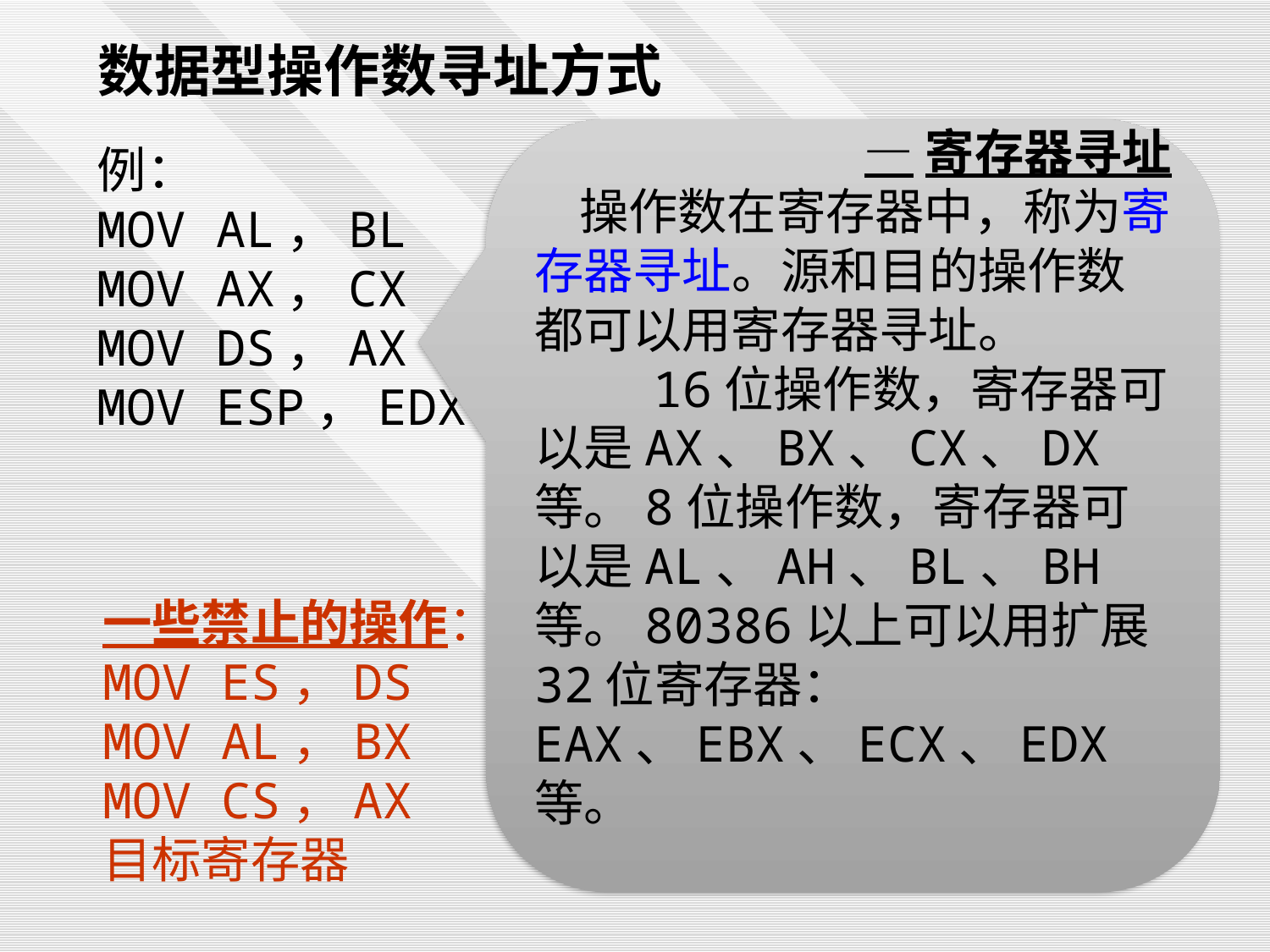

数据型操作数寻址方式
—寄存器寻址
   操作数在寄存器中，称为寄存器寻址。源和目的操作数都可以用寄存器寻址。
    16位操作数，寄存器可以是AX、BX、CX、DX等。8位操作数，寄存器可以是AL、AH、BL、BH等。80386以上可以用扩展32位寄存器：EAX、EBX、ECX、EDX等。

例：
MOV AL，BL    ；将BL内容→ AL
MOV AX，CX    ；将CX内容→ AX
MOV DS，AX    ；将AX内容→ DS
MOV ESP，EDX  ；将EDX内容→ ESP
一些禁止的操作：
MOV ES，DS    ；不允许 段到段
MOV AL，BX    ；不允许 混合尺寸
MOV CS，AX    ；不允许 代码段寄存器不能做目标寄存器